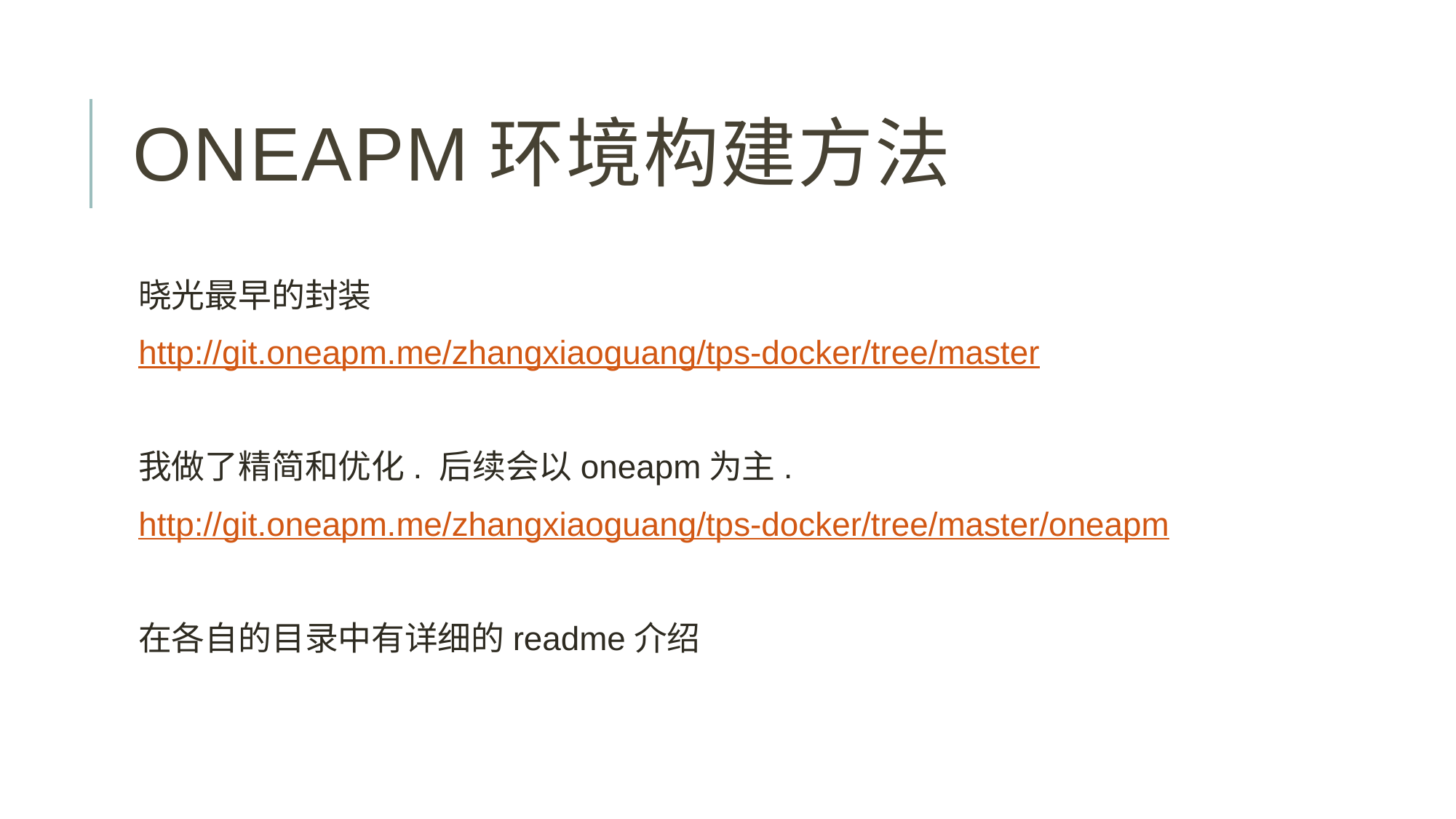

# Oneapm环境构建方法
晓光最早的封装
http://git.oneapm.me/zhangxiaoguang/tps-docker/tree/master

我做了精简和优化. 后续会以oneapm为主.
http://git.oneapm.me/zhangxiaoguang/tps-docker/tree/master/oneapm

在各自的目录中有详细的readme介绍